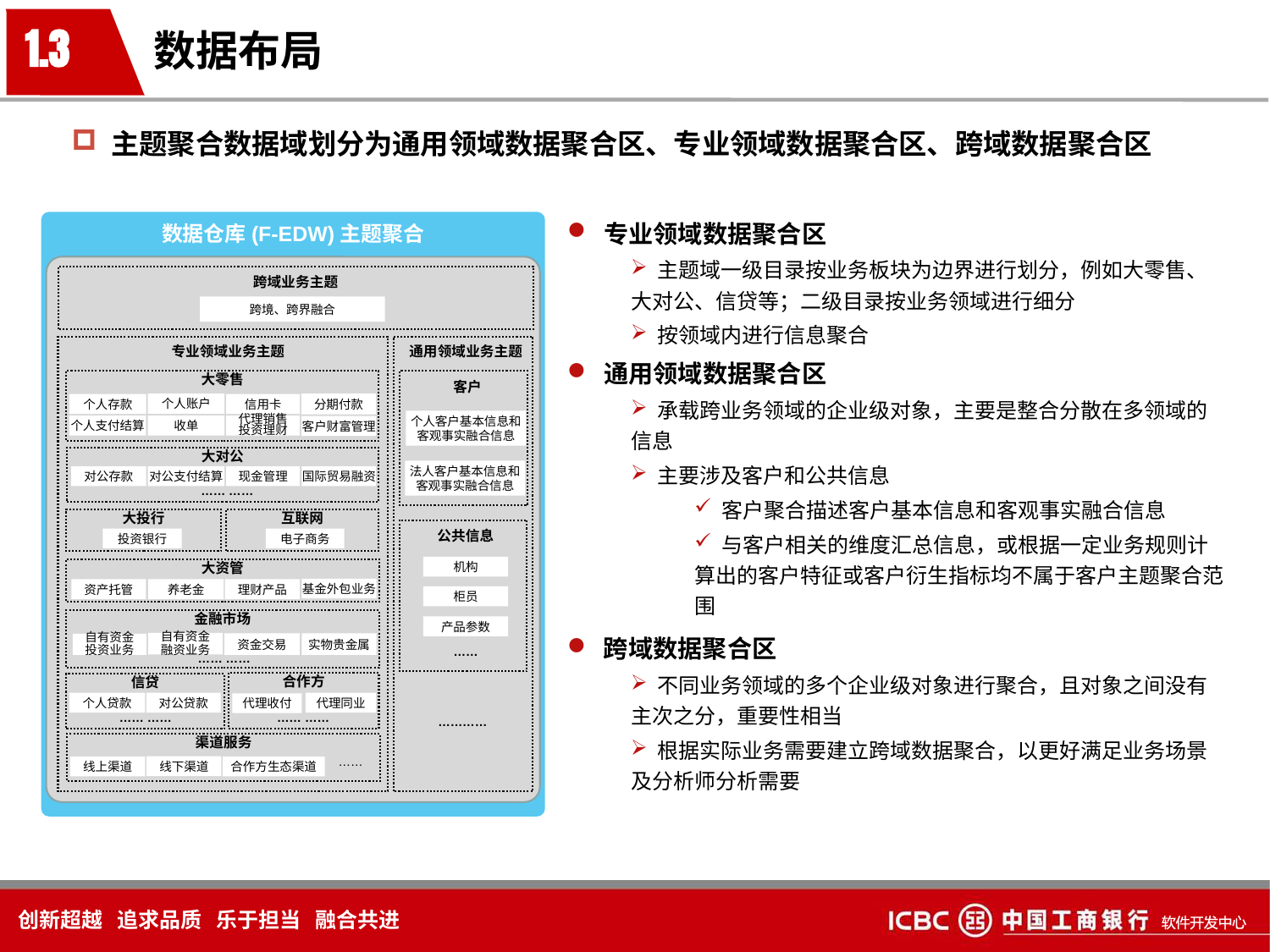

1.3
数据布局
主题聚合数据域划分为通用领域数据聚合区、专业领域数据聚合区、跨域数据聚合区
 专业领域数据聚合区
 主题域一级目录按业务板块为边界进行划分，例如大零售、大对公、信贷等；二级目录按业务领域进行细分
 按领域内进行信息聚合
 通用领域数据聚合区
 承载跨业务领域的企业级对象，主要是整合分散在多领域的信息
 主要涉及客户和公共信息
 客户聚合描述客户基本信息和客观事实融合信息
 与客户相关的维度汇总信息，或根据一定业务规则计算出的客户特征或客户衍生指标均不属于客户主题聚合范围
 跨域数据聚合区
 不同业务领域的多个企业级对象进行聚合，且对象之间没有主次之分，重要性相当
 根据实际业务需要建立跨域数据聚合，以更好满足业务场景及分析师分析需要
数据仓库(F-EDW)主题聚合

跨域业务主题
跨境、跨界融合
专业领域业务主题

通用领域业务主题
大零售

客户
个人账户
分期付款
个人存款
信用卡
个人客户基本信息和
客观事实融合信息
个人支付结算
收单
代理销售
投资理财
客户财富管理
大对公
法人客户基本信息和
客观事实融合信息
对公存款
对公支付结算
现金管理
国际贸易融资
…… ……
大投行
互联网

公共信息
投资银行
电子商务
机构
大资管
基金外包业务
资产托管
养老金
理财产品
柜员
金融市场
产品参数
自有资金
融资业务
资金交易
实物贵金属
自有资金
投资业务
……
…… ……
合作方
信贷
个人贷款
对公贷款
代理同业
代理收付
…… ……
…… ……
…………
渠道服务
……
线下渠道
线上渠道
合作方生态渠道